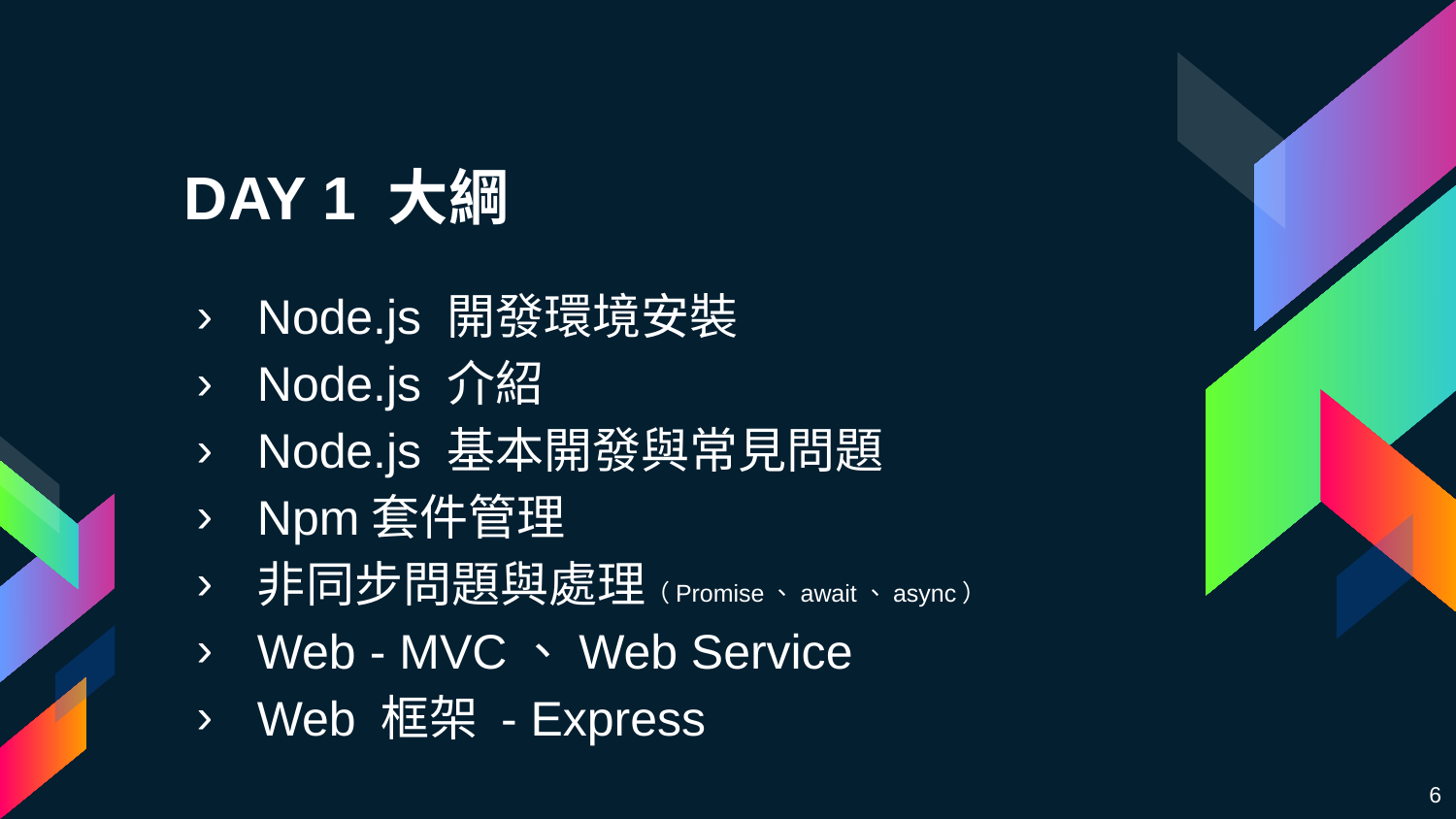

# DAY 1 大綱
Node.js 開發環境安裝
Node.js 介紹
Node.js 基本開發與常見問題
Npm套件管理
非同步問題與處理（Promise、await、async）
Web - MVC、Web Service
Web 框架 - Express
6